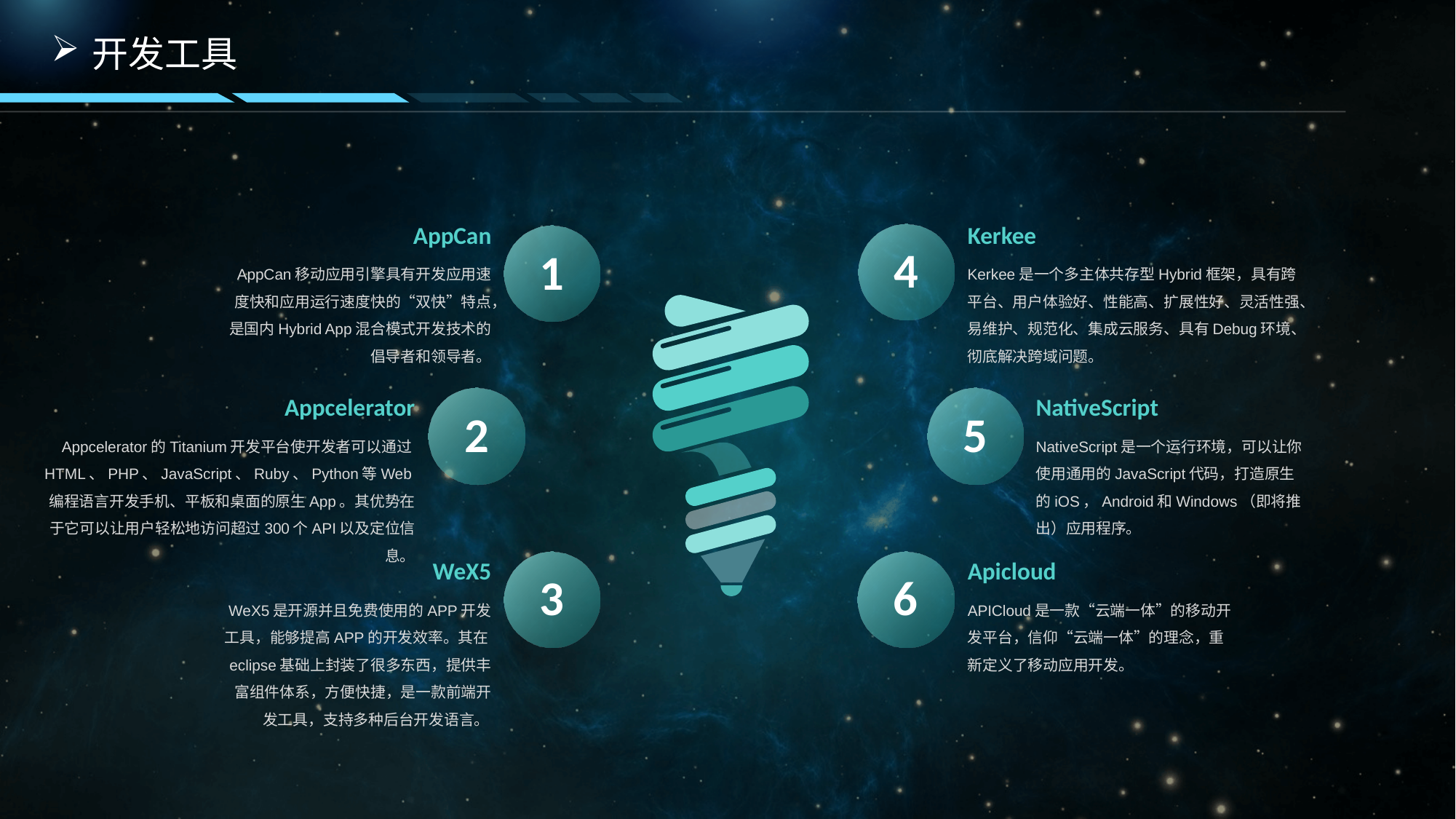

开发工具

AppCan

1
AppCan移动应用引擎具有开发应用速度快和应用运行速度快的“双快”特点，是国内Hybrid App混合模式开发技术的倡导者和领导者。
Kerkee
Kerkee是一个多主体共存型Hybrid框架，具有跨平台、用户体验好、性能高、扩展性好、灵活性强、易维护、规范化、集成云服务、具有Debug环境、彻底解决跨域问题。

4

Appcelerator

2
Appcelerator的Titanium开发平台使开发者可以通过HTML、PHP、JavaScript、Ruby、Python等Web编程语言开发手机、平板和桌面的原生App。其优势在于它可以让用户轻松地访问超过300个API以及定位信息。
NativeScript
NativeScript是一个运行环境，可以让你使用通用的JavaScript代码，打造原生的iOS，Android和Windows（即将推出）应用程序。

5
WeX5

3
WeX5是开源并且免费使用的APP开发工具，能够提高APP的开发效率。其在eclipse基础上封装了很多东西，提供丰富组件体系，方便快捷，是一款前端开发工具，支持多种后台开发语言。
Apicloud
APICloud是一款“云端一体”的移动开发平台，信仰“云端一体”的理念，重新定义了移动应用开发。

6